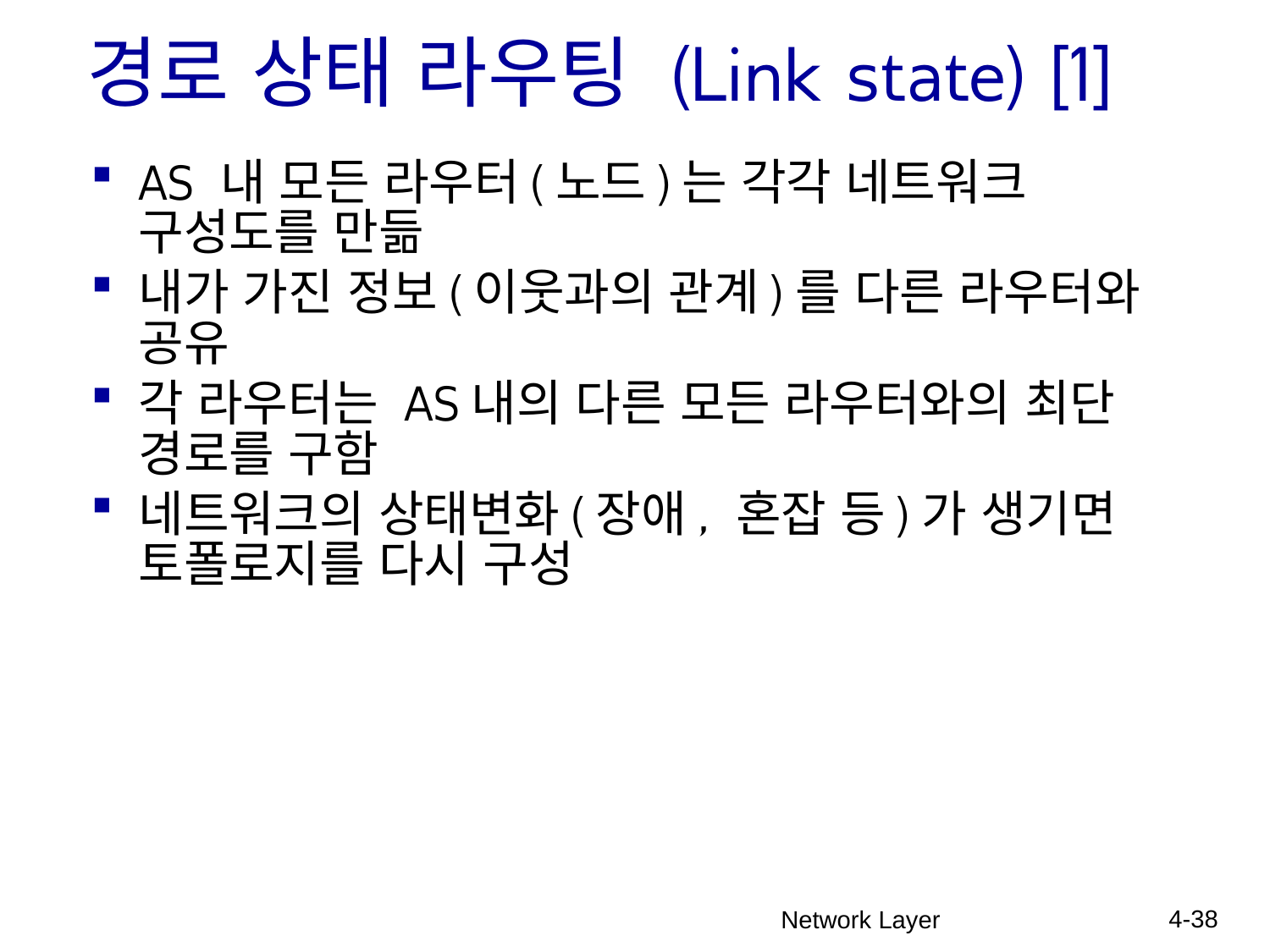

# 경로 상태 라우팅 (Link state) [1]
AS 내 모든 라우터(노드)는 각각 네트워크 구성도를 만듦
내가 가진 정보(이웃과의 관계)를 다른 라우터와 공유
각 라우터는 AS내의 다른 모든 라우터와의 최단 경로를 구함
네트워크의 상태변화(장애, 혼잡 등)가 생기면 토폴로지를 다시 구성
4-38
Network Layer